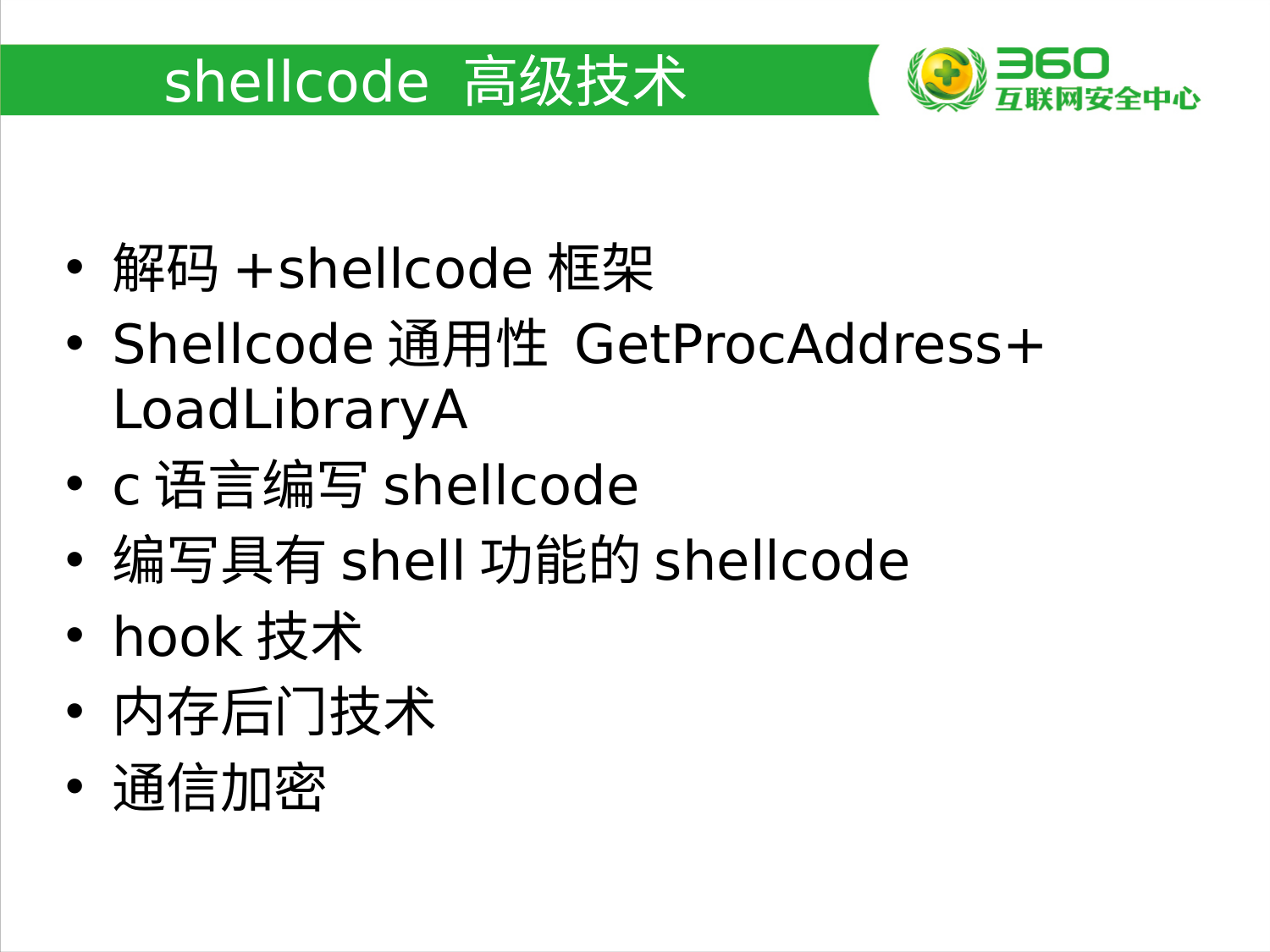

# shellcode 高级技术
解码+shellcode框架
Shellcode通用性 GetProcAddress+  LoadLibraryA
c语言编写shellcode
编写具有shell功能的shellcode
hook技术
内存后门技术
通信加密